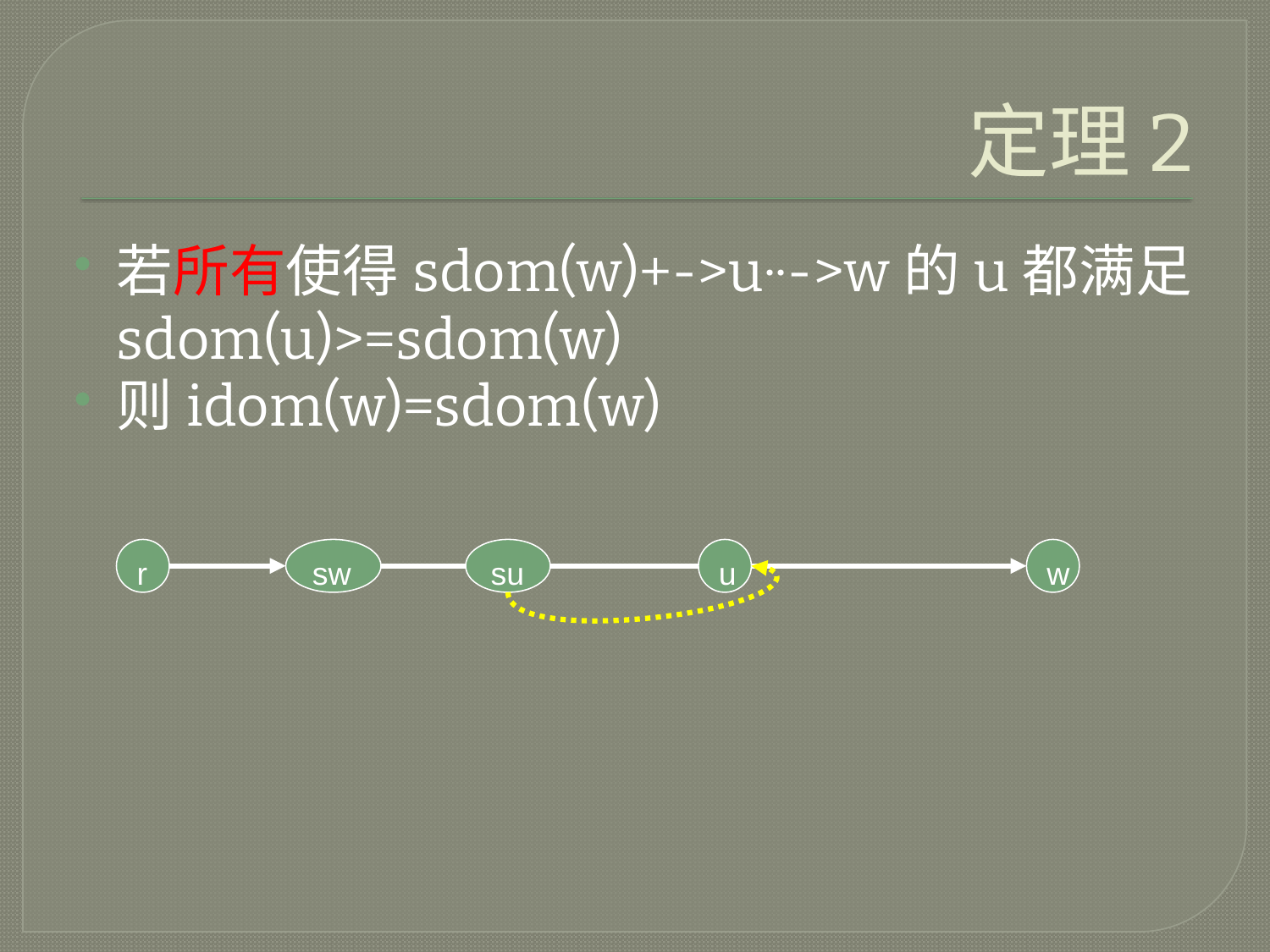

# 定理2
若所有使得sdom(w)+->u··->w的u都满足sdom(u)>=sdom(w)
则idom(w)=sdom(w)
r
sw
su
u
w